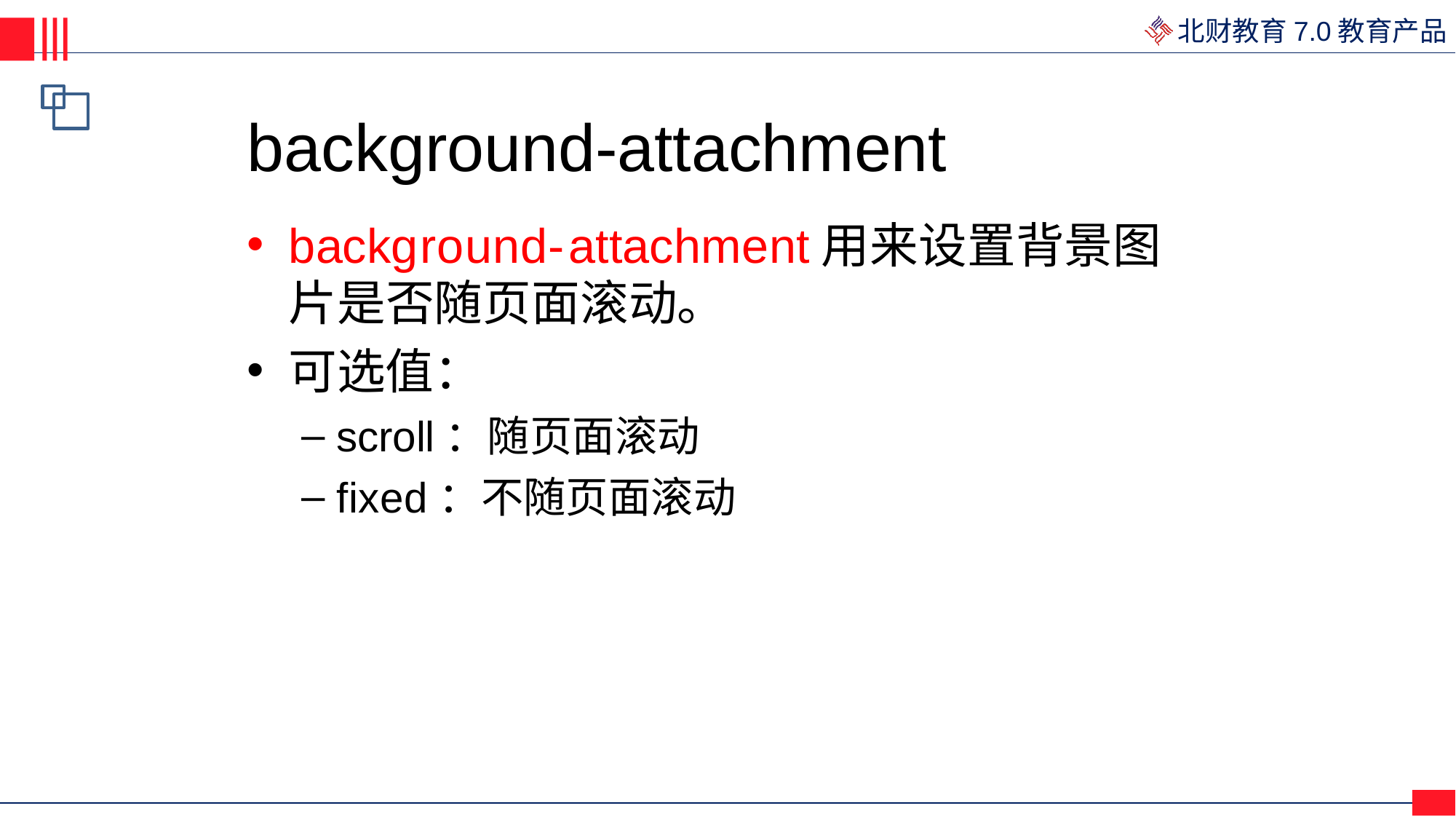

# background-attachment
background-attachment用来设置背景图 片是否随页面滚动。
可选值：
scroll：随页面滚动
fixed：不随页面滚动